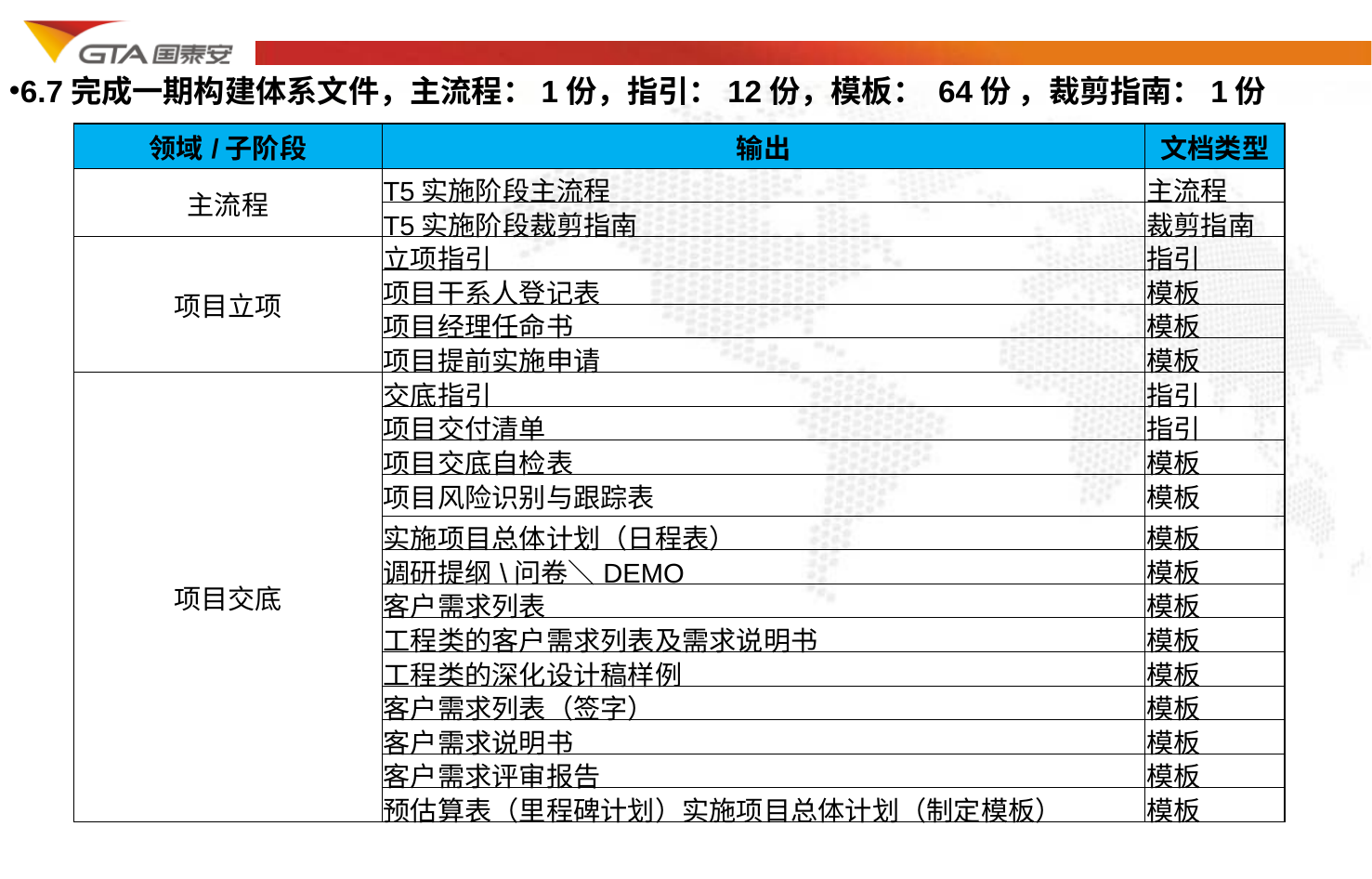

6.7完成一期构建体系文件，主流程：1份，指引：12份，模板： 64份 ，裁剪指南：1份
| 领域/子阶段 | 输出 | 文档类型 |
| --- | --- | --- |
| 主流程 | T5实施阶段主流程 | 主流程 |
|  | T5实施阶段裁剪指南 | 裁剪指南 |
| 项目立项 | 立项指引 | 指引 |
|  | 项目干系人登记表 | 模板 |
|  | 项目经理任命书 | 模板 |
|  | 项目提前实施申请 | 模板 |
| 项目交底 | 交底指引 | 指引 |
|  | 项目交付清单 | 指引 |
|  | 项目交底自检表 | 模板 |
|  | 项目风险识别与跟踪表 | 模板 |
|  | 实施项目总体计划（日程表） | 模板 |
|  | 调研提纲\问卷＼DEMO | 模板 |
|  | 客户需求列表 | 模板 |
|  | 工程类的客户需求列表及需求说明书 | 模板 |
|  | 工程类的深化设计稿样例 | 模板 |
|  | 客户需求列表（签字） | 模板 |
|  | 客户需求说明书 | 模板 |
|  | 客户需求评审报告 | 模板 |
|  | 预估算表（里程碑计划）实施项目总体计划（制定模板） | 模板 |